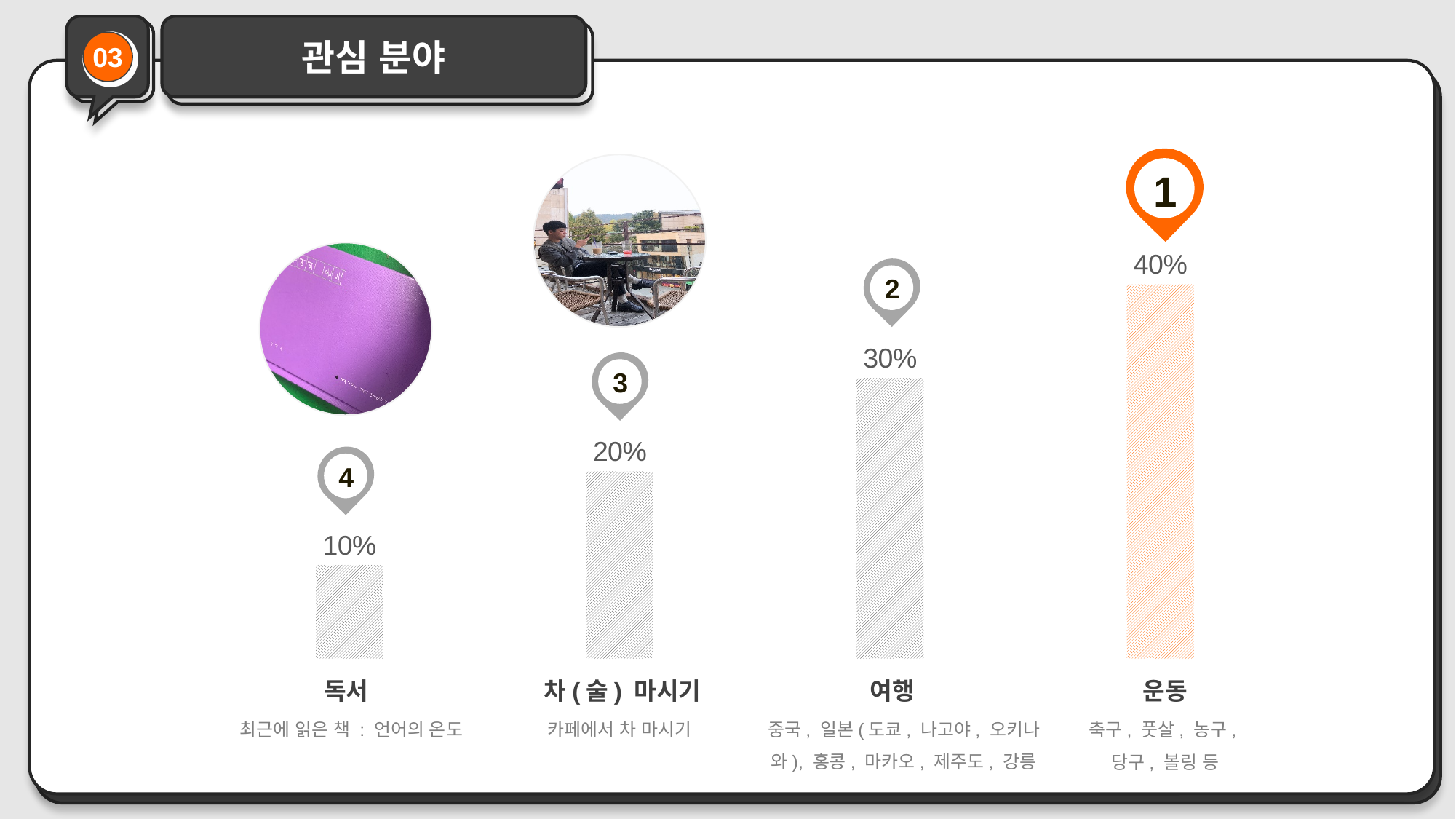

관심 분야

03

1

### Chart

| Category | 계열 1 |
|---|---|
| 1 | 0.1 |
| 2 | 0.2 |
| 3 | 0.3 |
| 4 | 0.4 |

2

3

4
운동
여행
차(술) 마시기
독서
중국, 일본(도쿄, 나고야, 오키나와), 홍콩, 마카오, 제주도, 강릉
최근에 읽은 책 : 언어의 온도
카페에서 차 마시기
축구, 풋살, 농구,
당구, 볼링 등